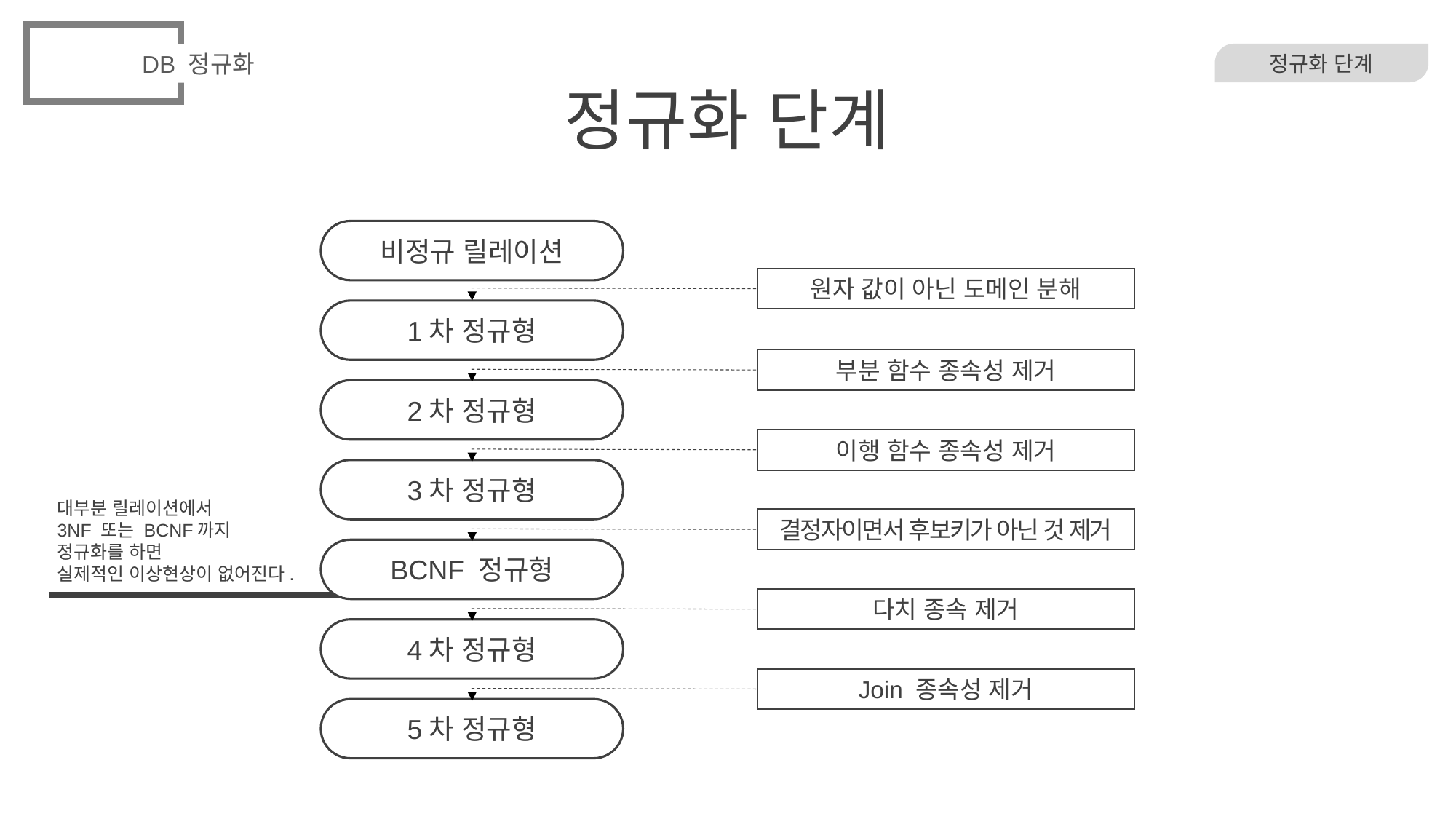

DB 정규화
# 정규화 단계
정규화 단계
비정규 릴레이션
1차 정규형
2차 정규형
3차 정규형
BCNF 정규형
4차 정규형
5차 정규형
원자 값이 아닌 도메인 분해
부분 함수 종속성 제거
이행 함수 종속성 제거
결정자이면서 후보키가 아닌 것 제거
다치 종속 제거
Join 종속성 제거
대부분 릴레이션에서
3NF 또는 BCNF까지
정규화를 하면
실제적인 이상현상이 없어진다.